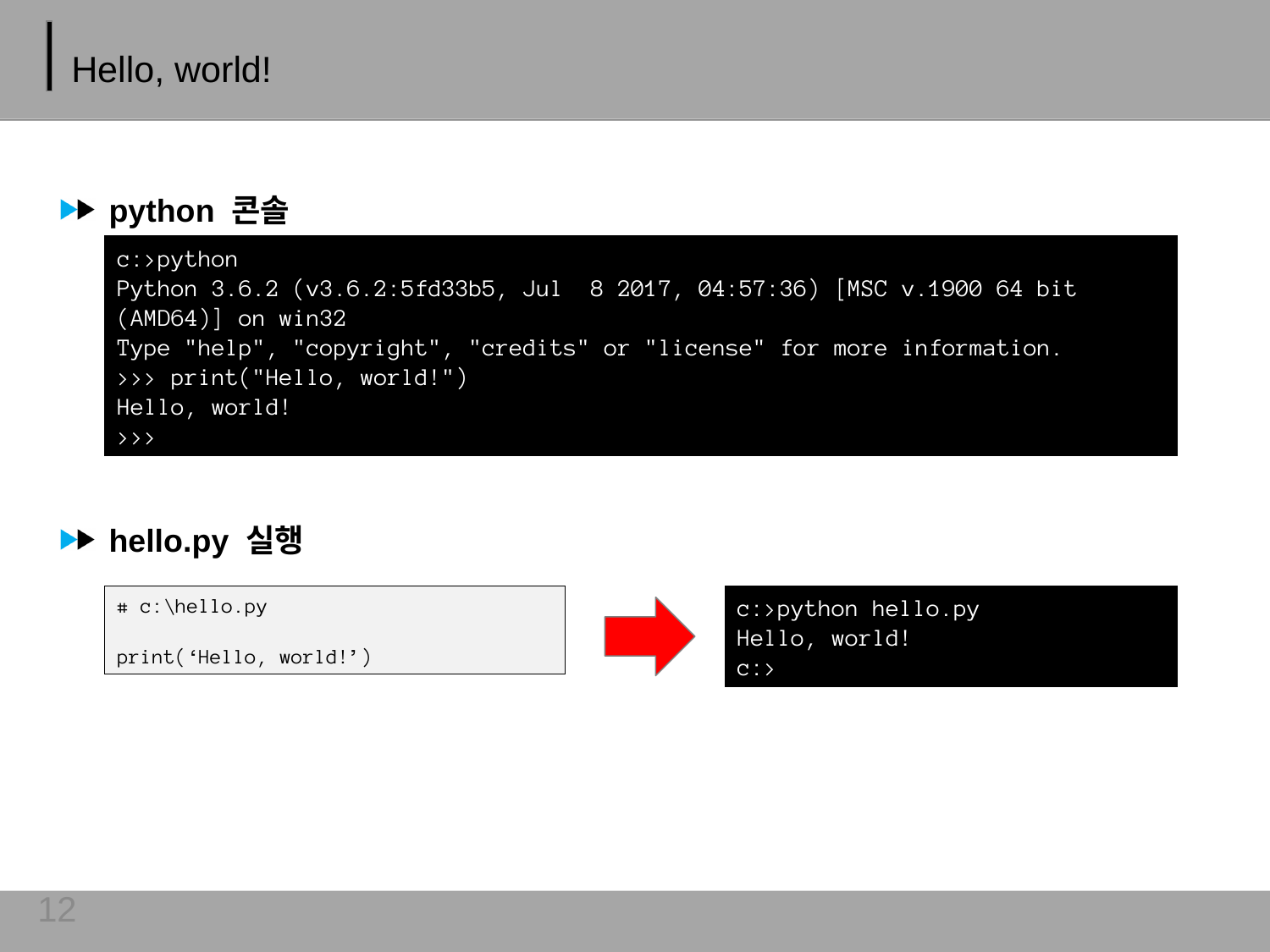

# Hello, world!
python 콘솔
c:>python
Python 3.6.2 (v3.6.2:5fd33b5, Jul  8 2017, 04:57:36) [MSC v.1900 64 bit (AMD64)] on win32
Type "help", "copyright", "credits" or "license" for more information.
>>> print("Hello, world!")
Hello, world!
>>>
hello.py 실행
# c:\hello.py

print(‘Hello, world!’)
c:>python hello.py
Hello, world!
c:>

12